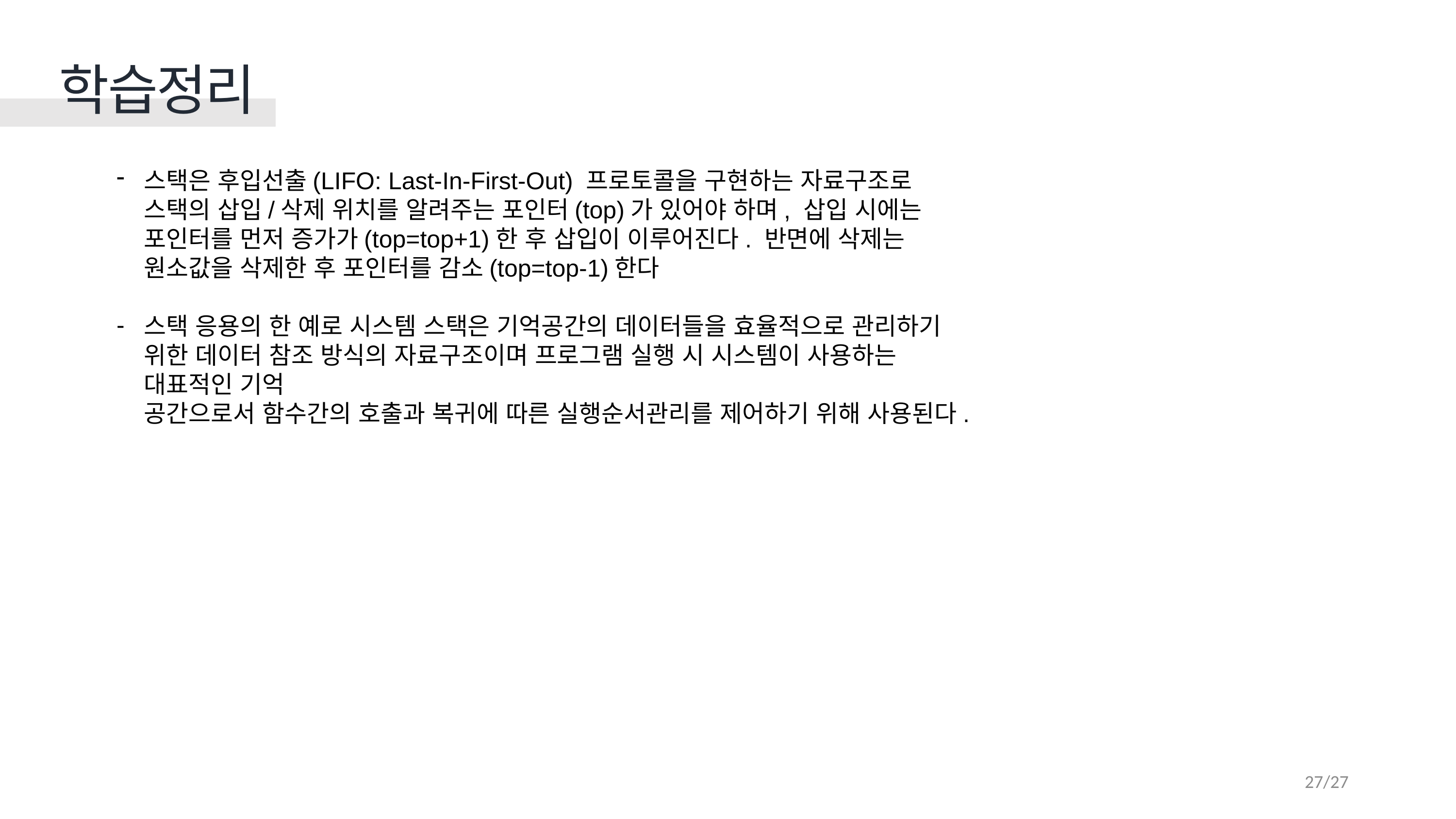

학습정리

스택은 후입선출(LIFO: Last-In-First-Out) 프로토콜을 구현하는 자료구조로 스택의 삽입/삭제 위치를 알려주는 포인터(top)가 있어야 하며, 삽입 시에는 포인터를 먼저 증가가(top=top+1)한 후 삽입이 이루어진다. 반면에 삭제는 원소값을 삭제한 후 포인터를 감소(top=top-1)한다

스택 응용의 한 예로 시스템 스택은 기억공간의 데이터들을 효율적으로 관리하기 위한 데이터 참조 방식의 자료구조이며 프로그램 실행 시 시스템이 사용하는 대표적인 기억
공간으로서 함수간의 호출과 복귀에 따른 실행순서관리를 제어하기 위해 사용된다.
27/27